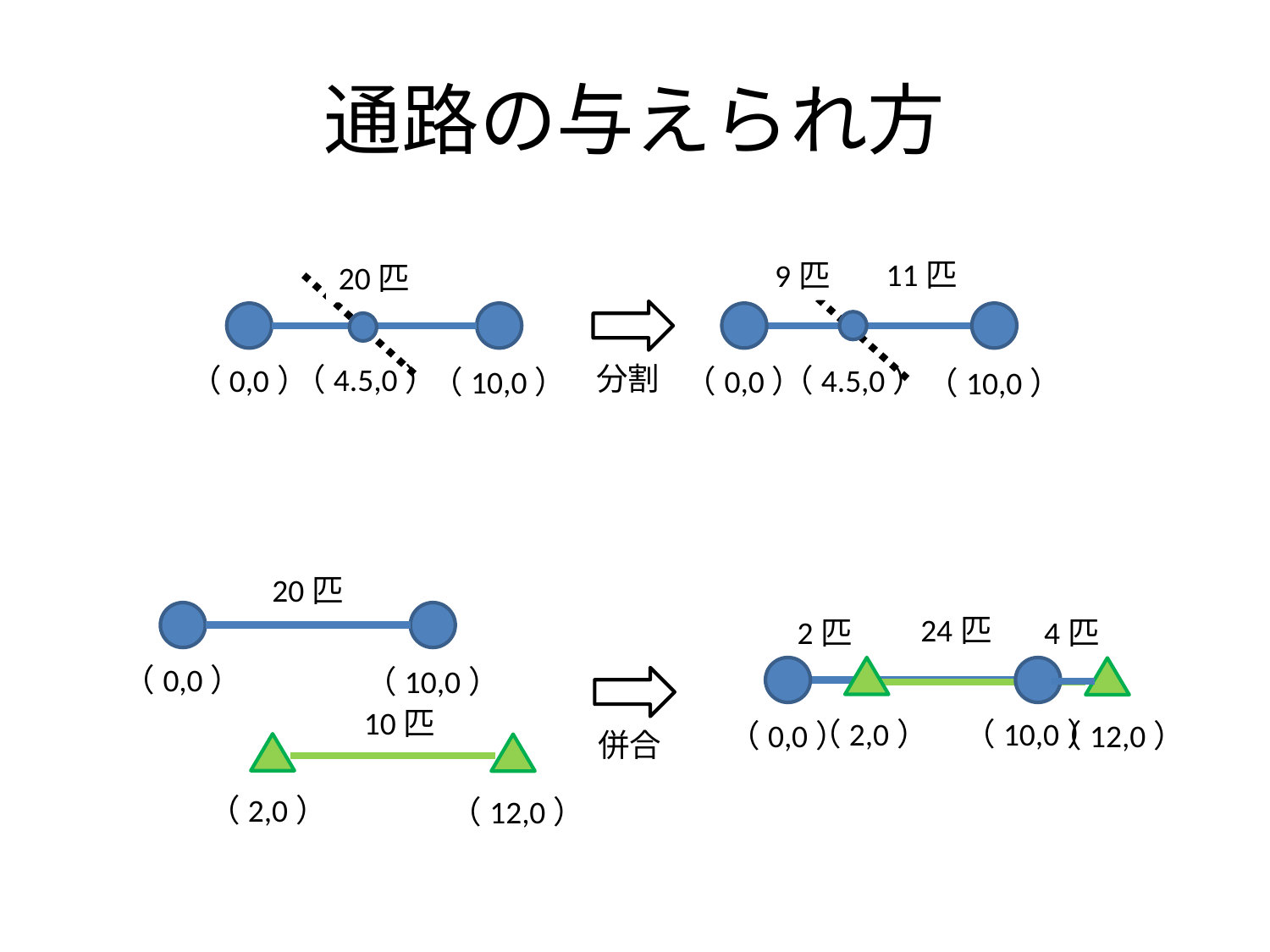

# 通路の与えられ方
11匹
9匹
20匹

分割
（4.5,0）
（0,0）
（4.5,0）
（0,0）
（10,0）
（10,0）
20匹

24匹
2匹
4匹
（0,0）
（10,0）

10匹
（10,0）
（2,0）
（0,0）
（12,0）
併合

（2,0）
（12,0）